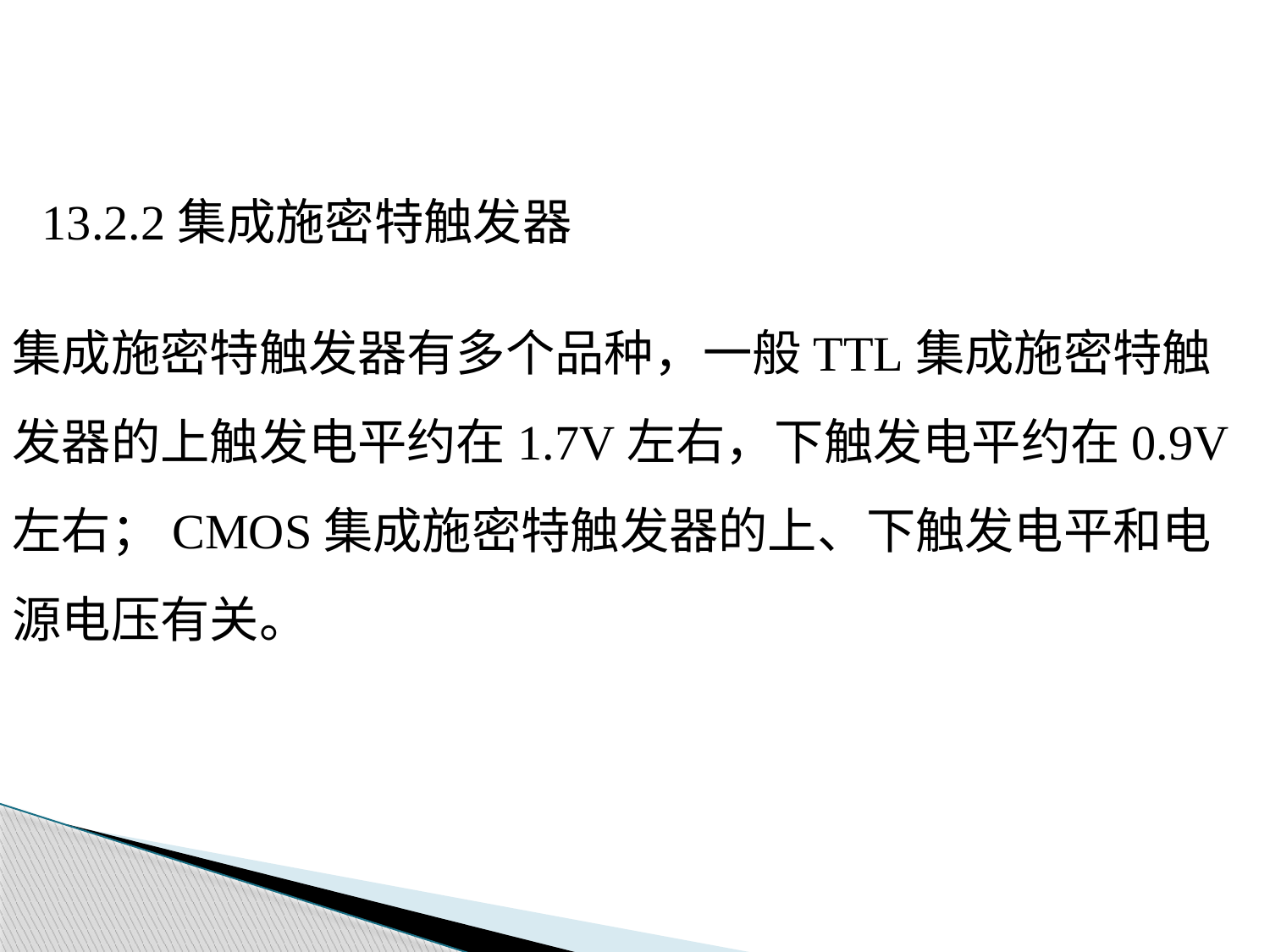

13.2.2集成施密特触发器
集成施密特触发器有多个品种，一般TTL集成施密特触发器的上触发电平约在1.7V左右，下触发电平约在0.9V左右；CMOS集成施密特触发器的上、下触发电平和电源电压有关。